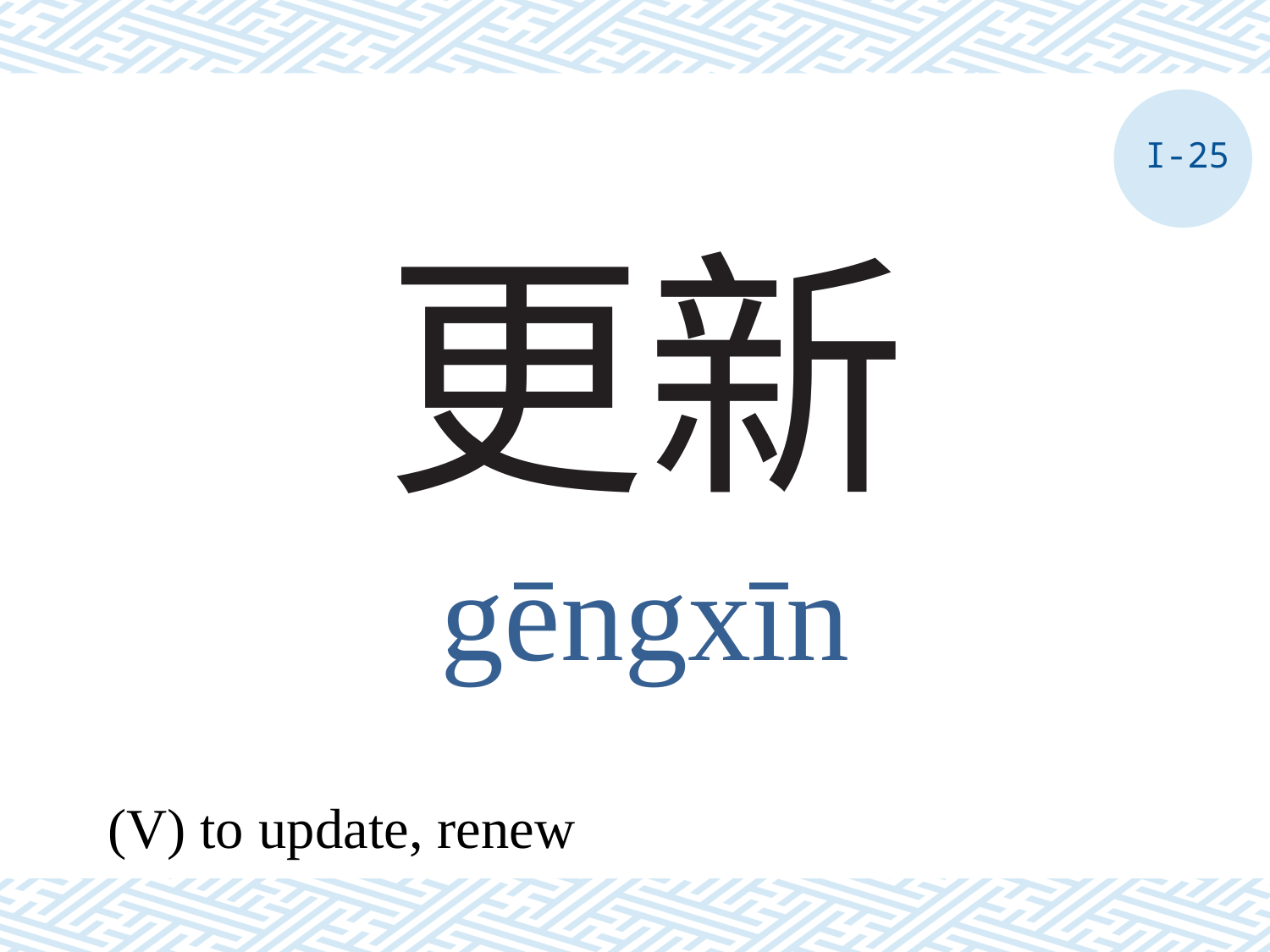

I-25

# 更新
gēngxīn
(V) to update, renew